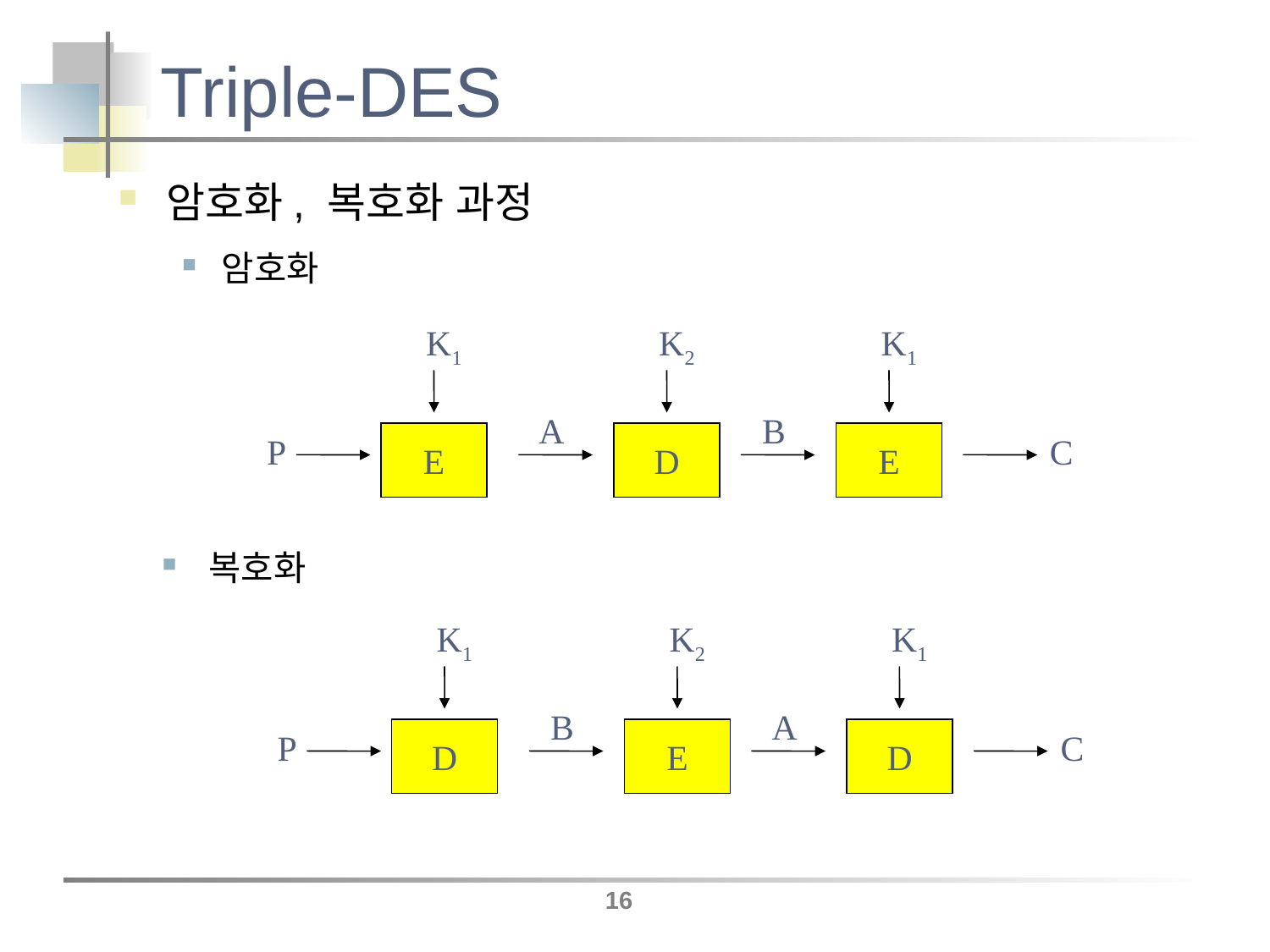

# Triple-DES
암호화, 복호화 과정
암호화

K1
K2
K1

A
B
P
E
D
E
C

 복호화
K1
K2
K1

B
A
P
D
E
D
C

16